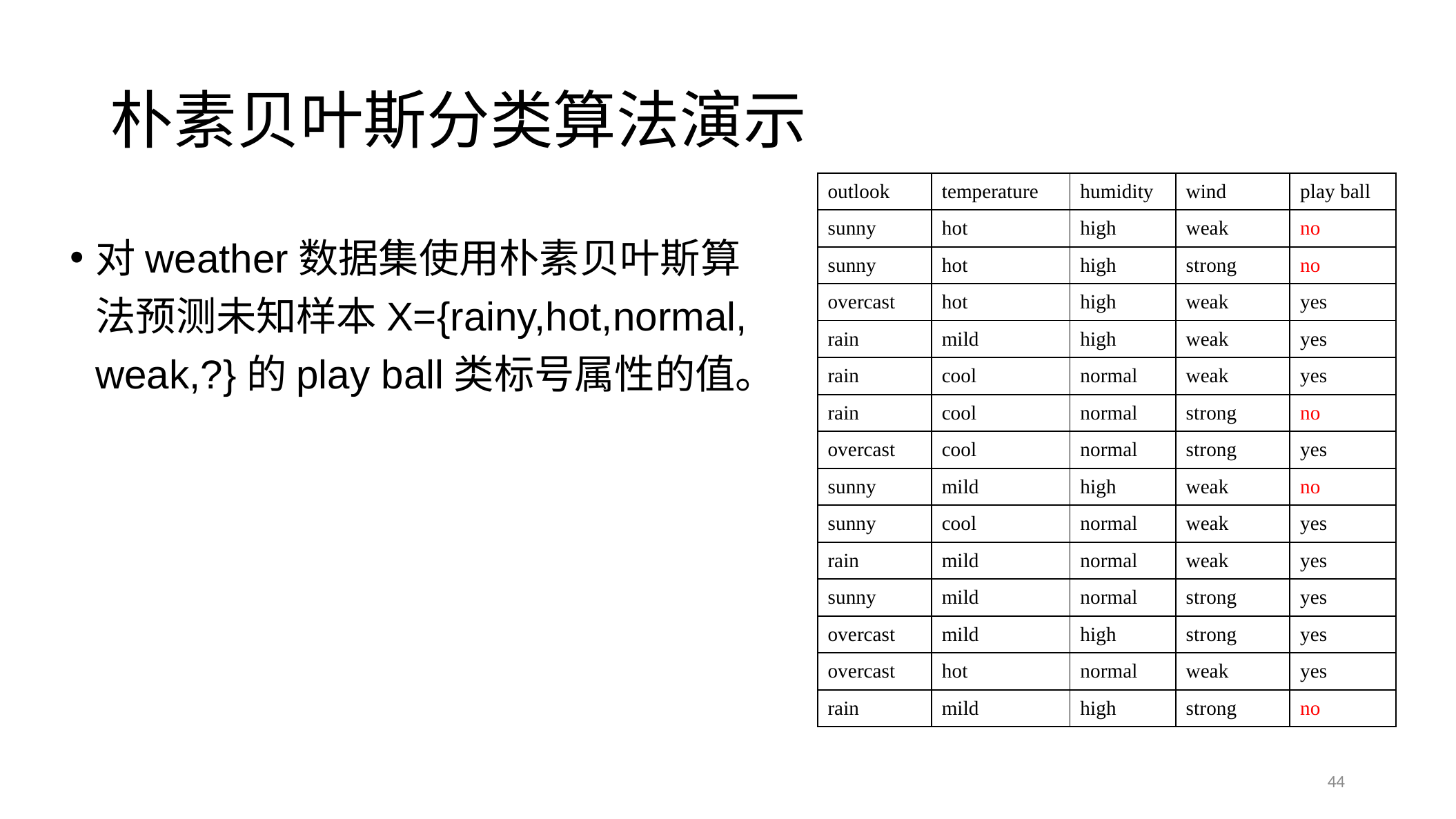

# 朴素贝叶斯分类算法演示
| outlook | temperature | humidity | wind | play ball |
| --- | --- | --- | --- | --- |
| sunny | hot | high | weak | no |
| sunny | hot | high | strong | no |
| overcast | hot | high | weak | yes |
| rain | mild | high | weak | yes |
| rain | cool | normal | weak | yes |
| rain | cool | normal | strong | no |
| overcast | cool | normal | strong | yes |
| sunny | mild | high | weak | no |
| sunny | cool | normal | weak | yes |
| rain | mild | normal | weak | yes |
| sunny | mild | normal | strong | yes |
| overcast | mild | high | strong | yes |
| overcast | hot | normal | weak | yes |
| rain | mild | high | strong | no |
对weather数据集使用朴素贝叶斯算法预测未知样本X={rainy,hot,normal, weak,?}的play ball类标号属性的值。
44